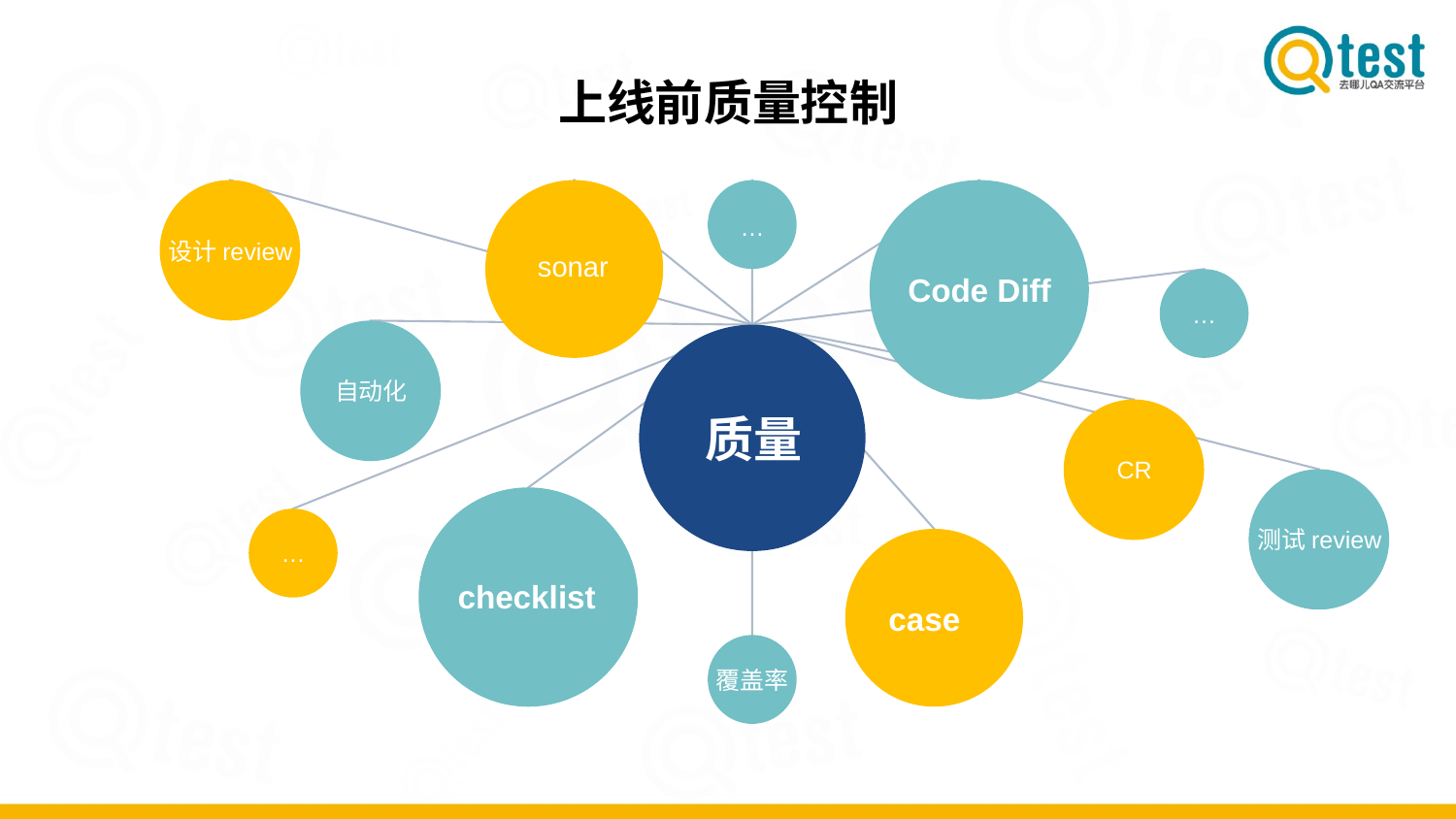

# 上线前质量控制

…
设计review
sonar

Code Diff
…

自动化

质量
CR

测试review

…
checklist
case

覆盖率